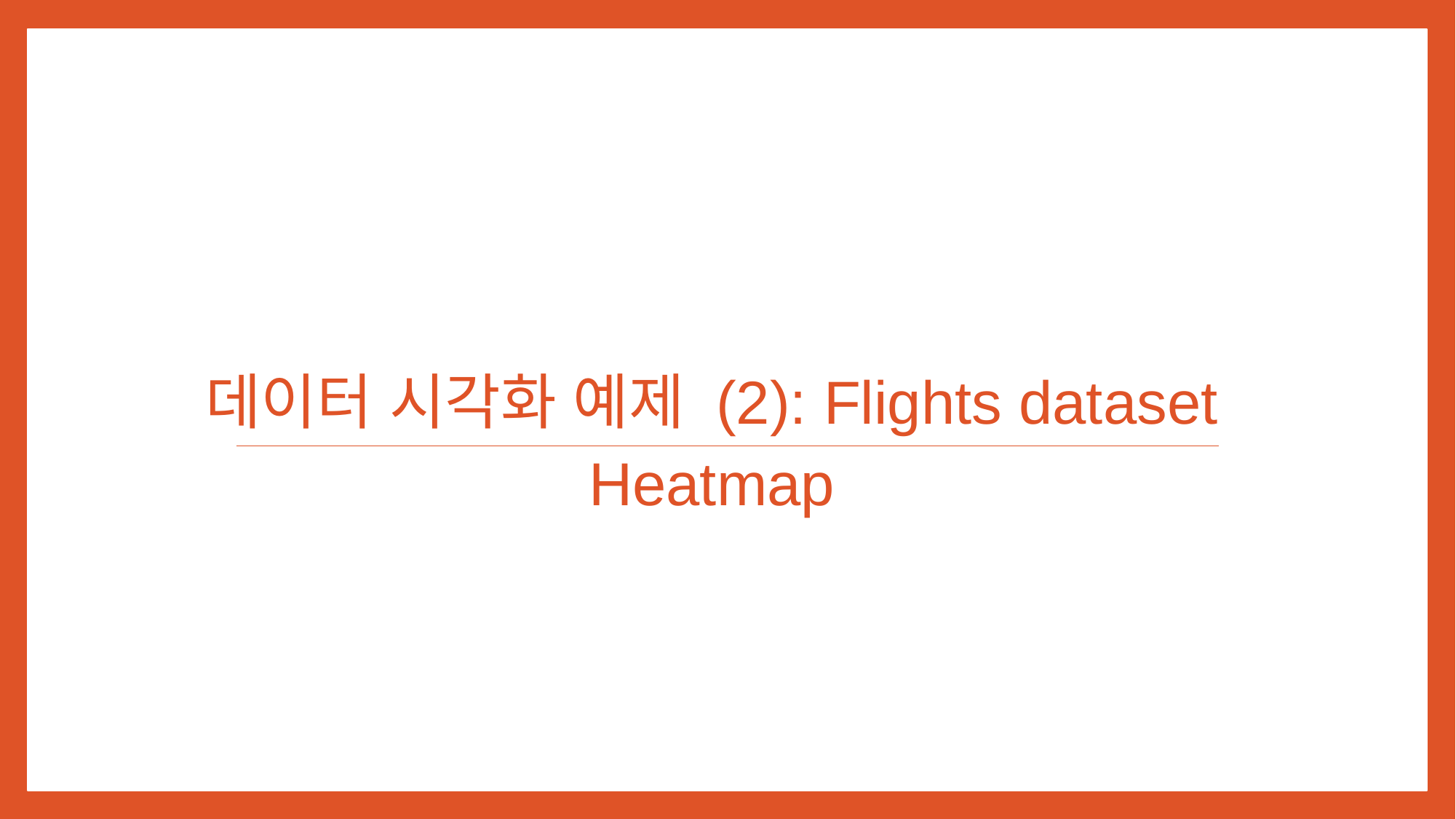

데이터 시각화 예제 (2): Flights dataset
Heatmap